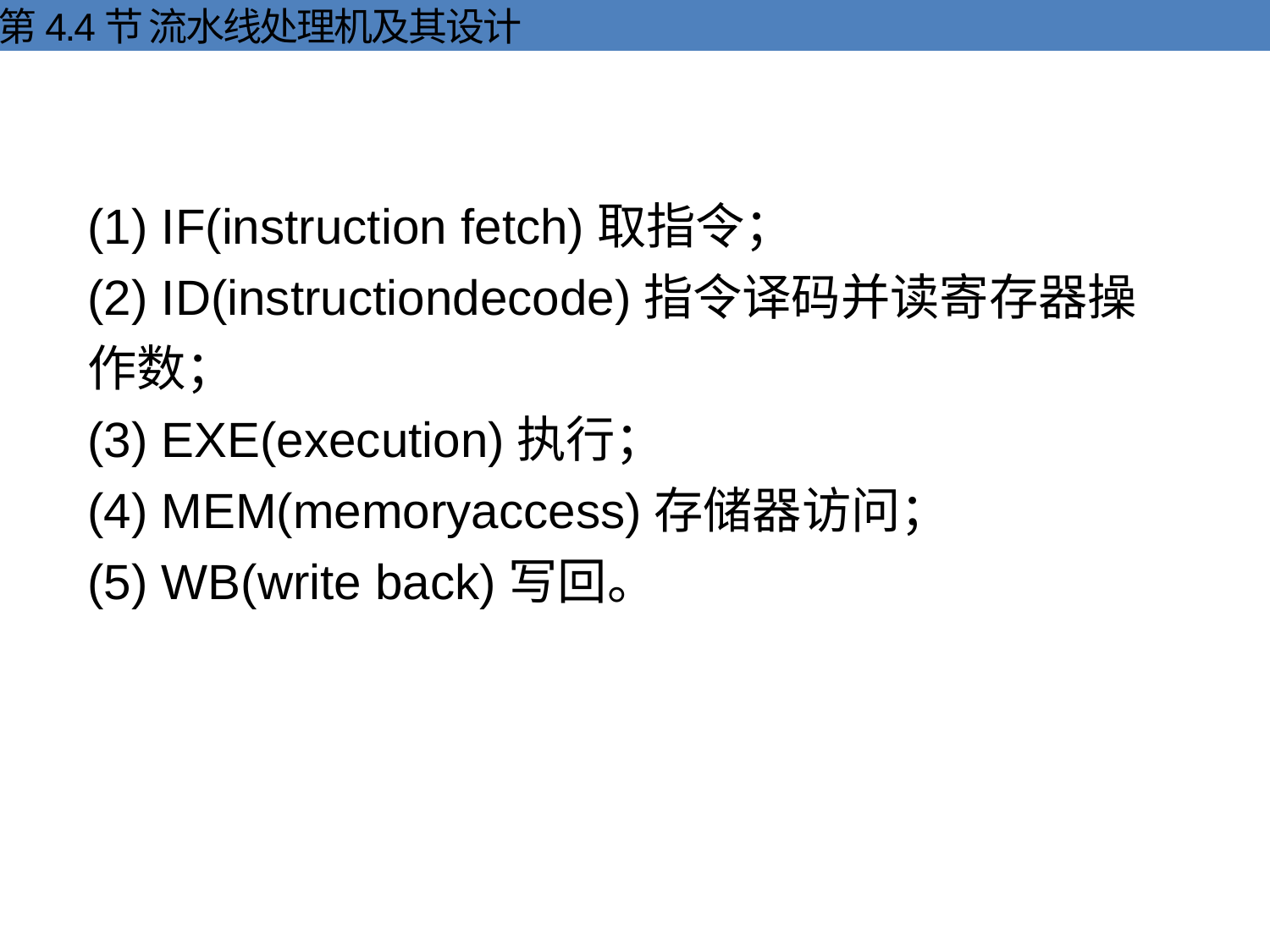

第4.4节 流水线处理机及其设计
5
(1) IF(instruction fetch)取指令；
(2) ID(instructiondecode)指令译码并读寄存器操作数；
(3) EXE(execution)执行；
(4) MEM(memoryaccess)存储器访问；
(5) WB(write back)写回。